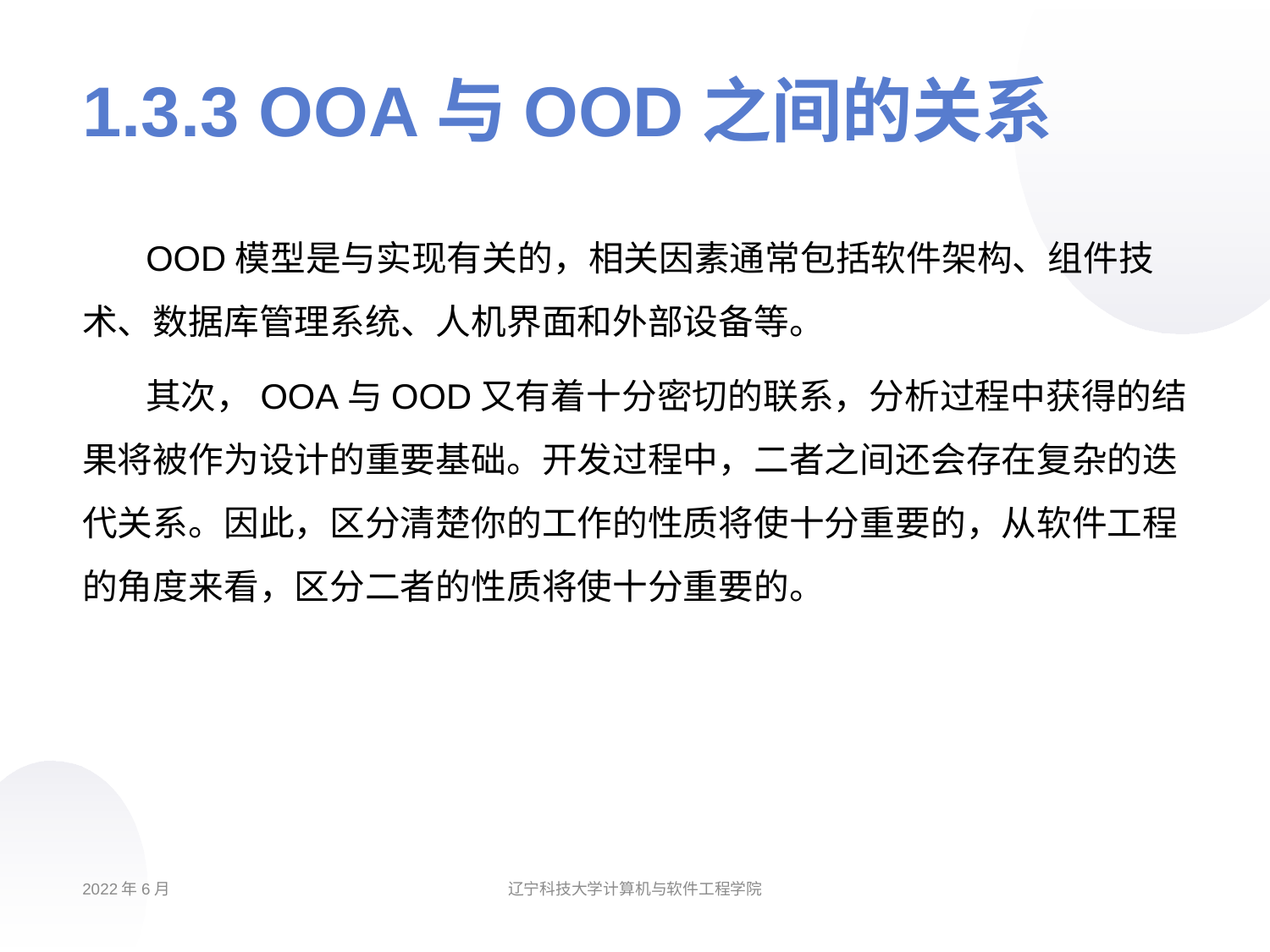

# 1.3.3 OOA与OOD之间的关系
OOD模型是与实现有关的，相关因素通常包括软件架构、组件技术、数据库管理系统、人机界面和外部设备等。
其次，OOA与OOD又有着十分密切的联系，分析过程中获得的结果将被作为设计的重要基础。开发过程中，二者之间还会存在复杂的迭代关系。因此，区分清楚你的工作的性质将使十分重要的，从软件工程的角度来看，区分二者的性质将使十分重要的。

2022年6月
辽宁科技大学计算机与软件工程学院
171